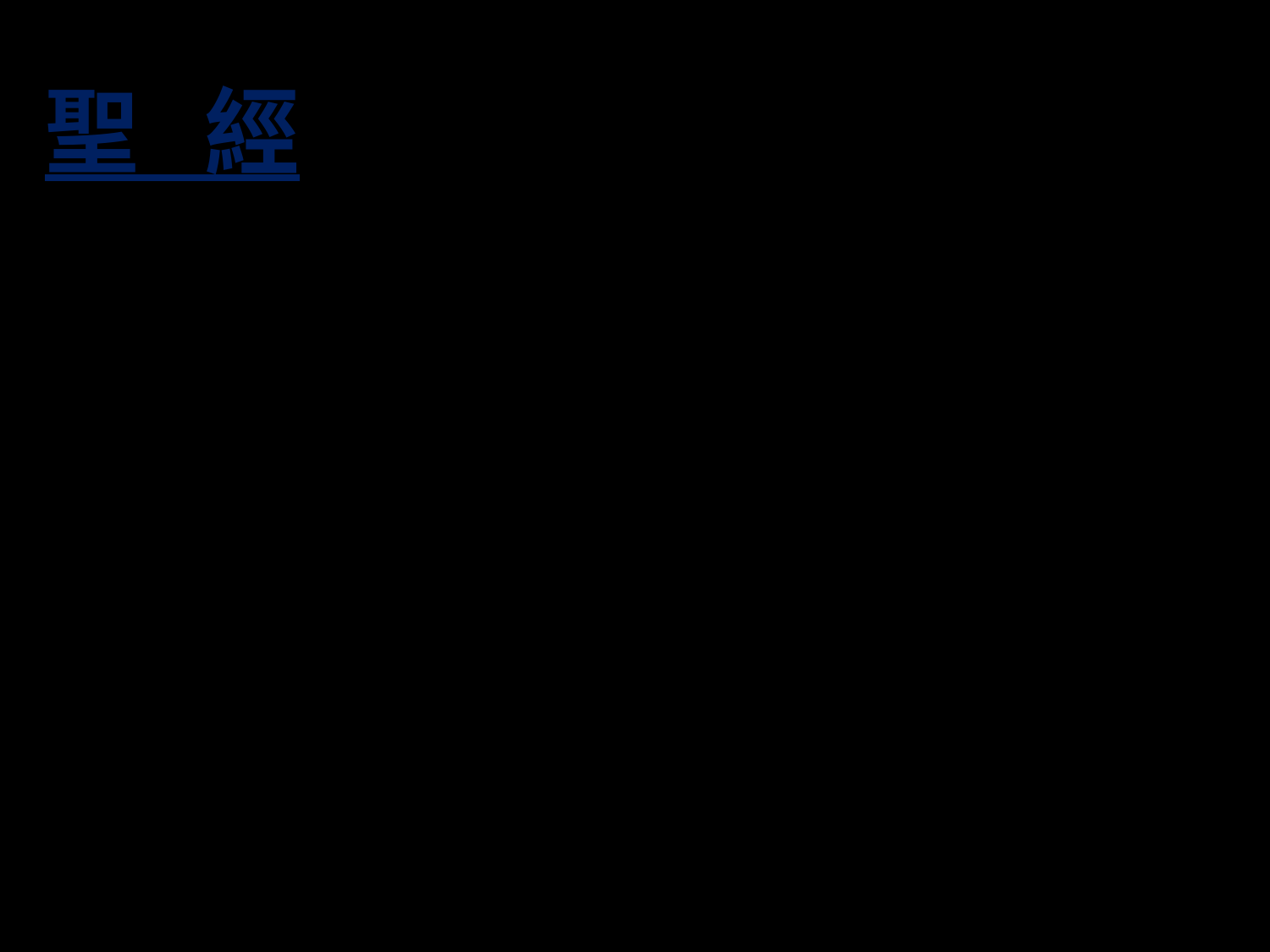

聖   經
伊互曠野變做潭窟，互乾地變做水
泉。伊互枵餓的人踮佇遐，互怹會
起造通徛起的城，閣種作田園，栽
葡萄，得著所出的土產。伊閣賞賜
福氣互怹，互怹生湠多多，亦互怹
的精牲無減少。
 <詩篇 107 : 31 - 43>